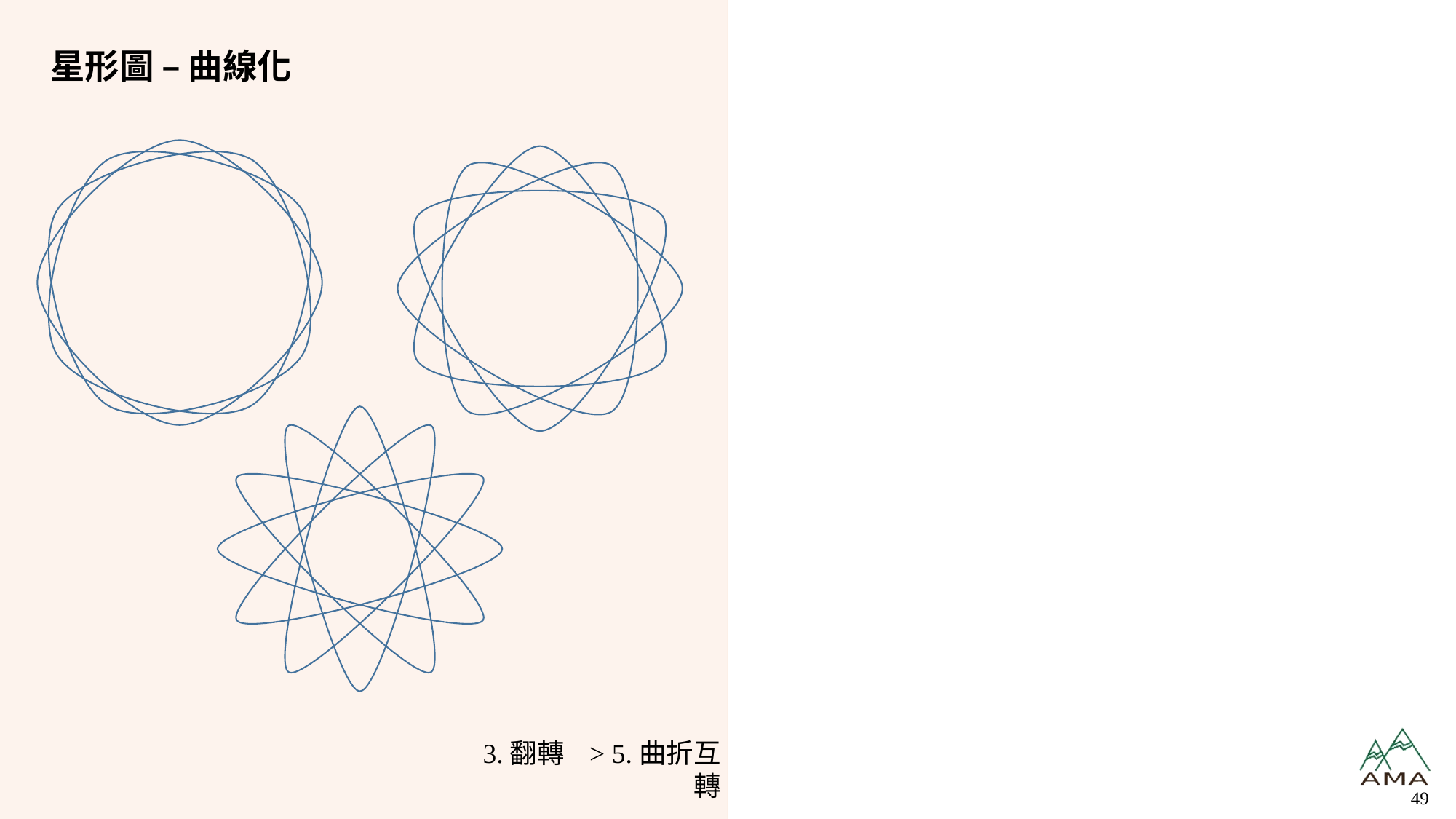

# 星形圖 – 曲線化

3.翻轉   > 5.曲折互轉
49